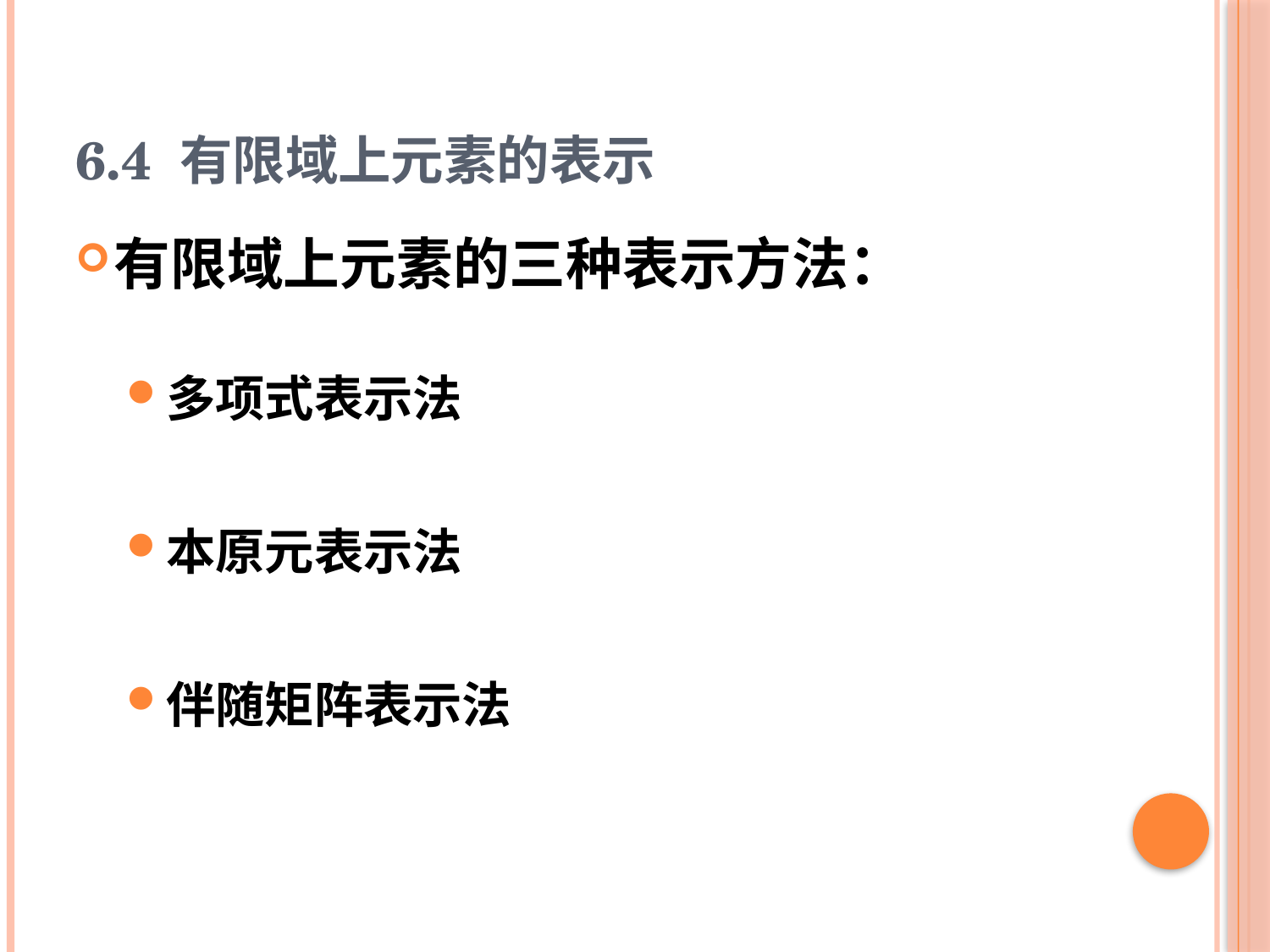

# 6.4 有限域上元素的表示
有限域上元素的三种表示方法：

多项式表示法

本原元表示法

伴随矩阵表示法